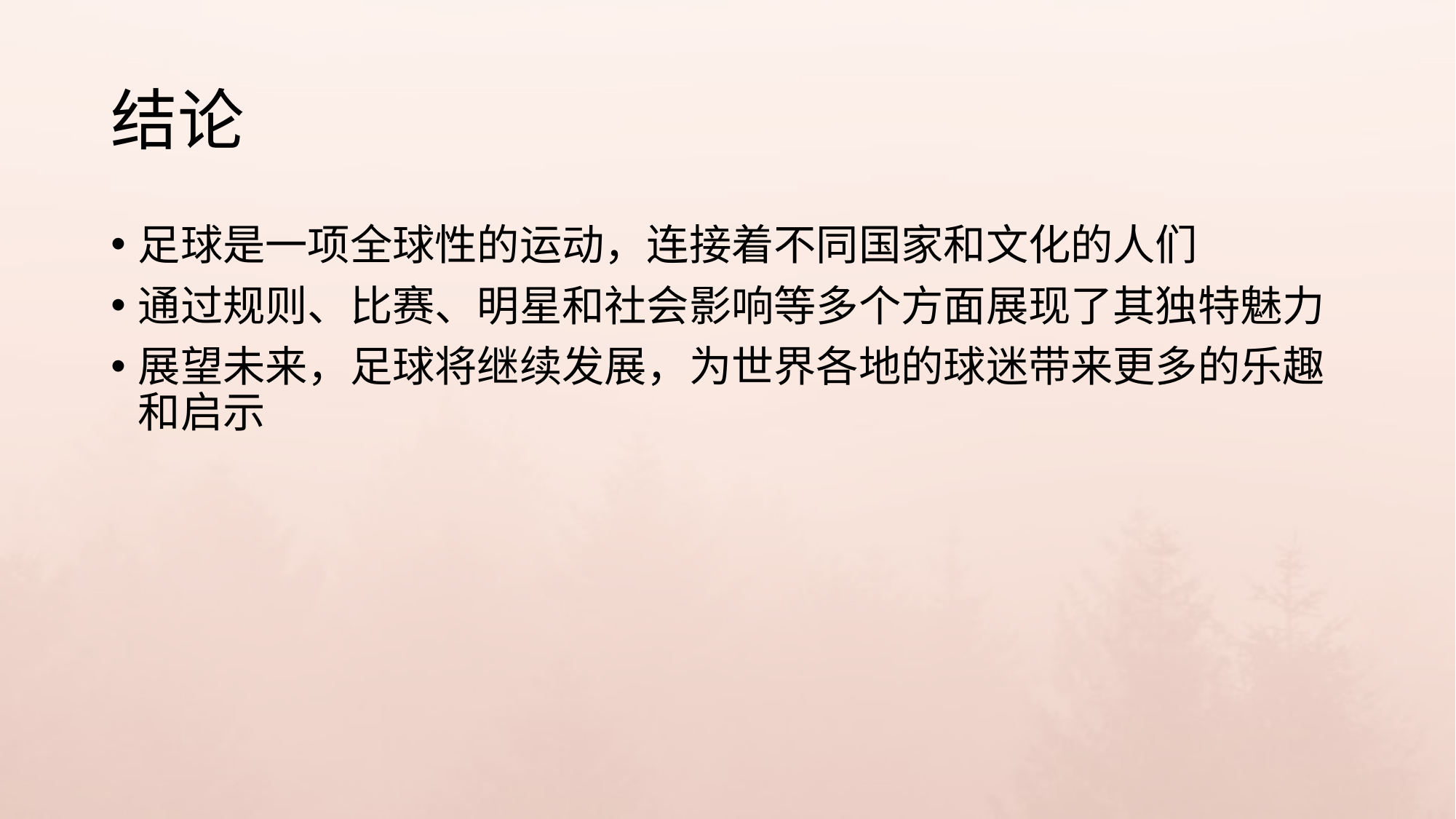

# 结论
足球是一项全球性的运动，连接着不同国家和文化的人们
通过规则、比赛、明星和社会影响等多个方面展现了其独特魅力
展望未来，足球将继续发展，为世界各地的球迷带来更多的乐趣和启示